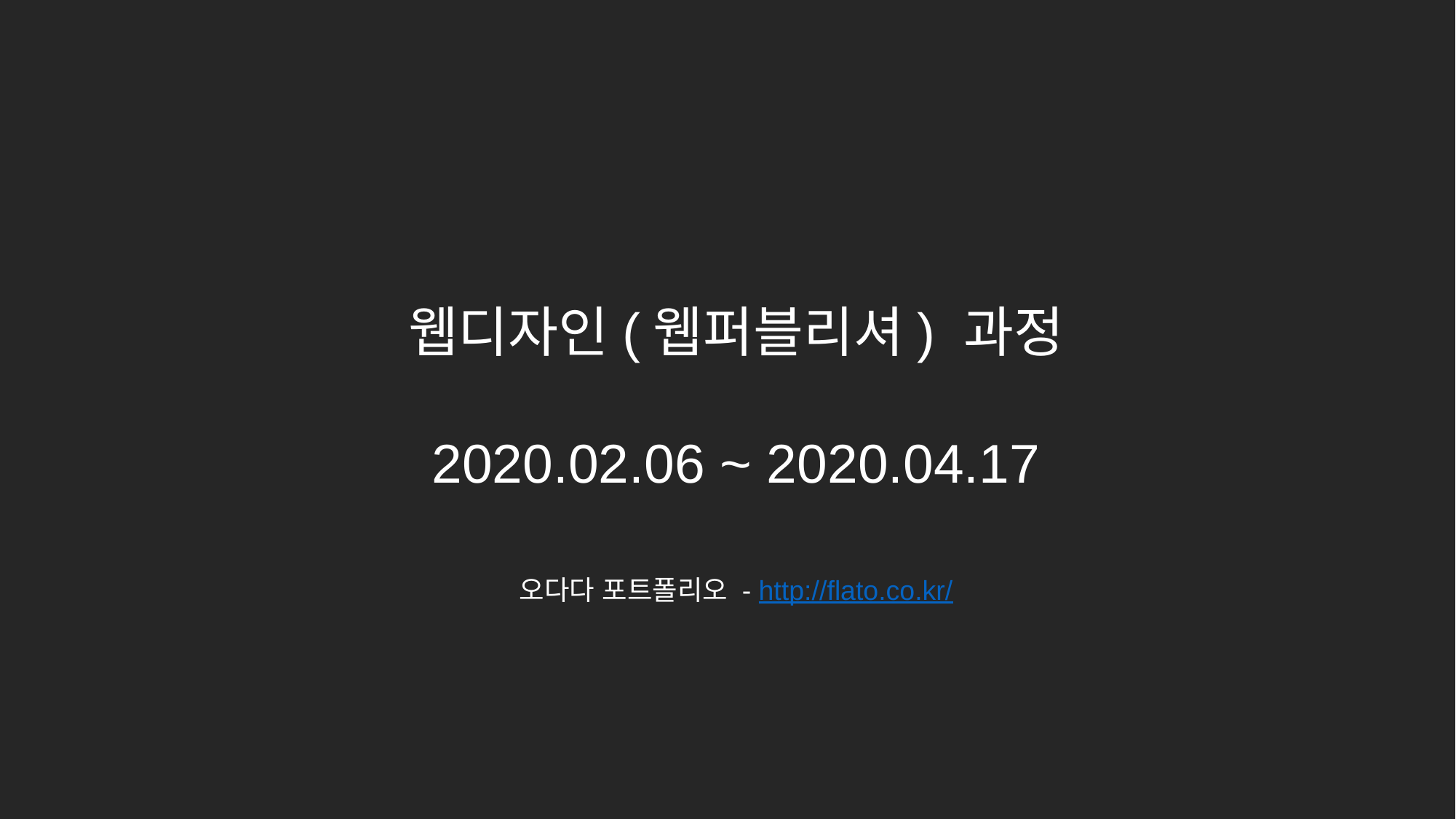

웹디자인(웹퍼블리셔) 과정

2020.02.06 ~ 2020.04.17
오다다 포트폴리오 - http://flato.co.kr/